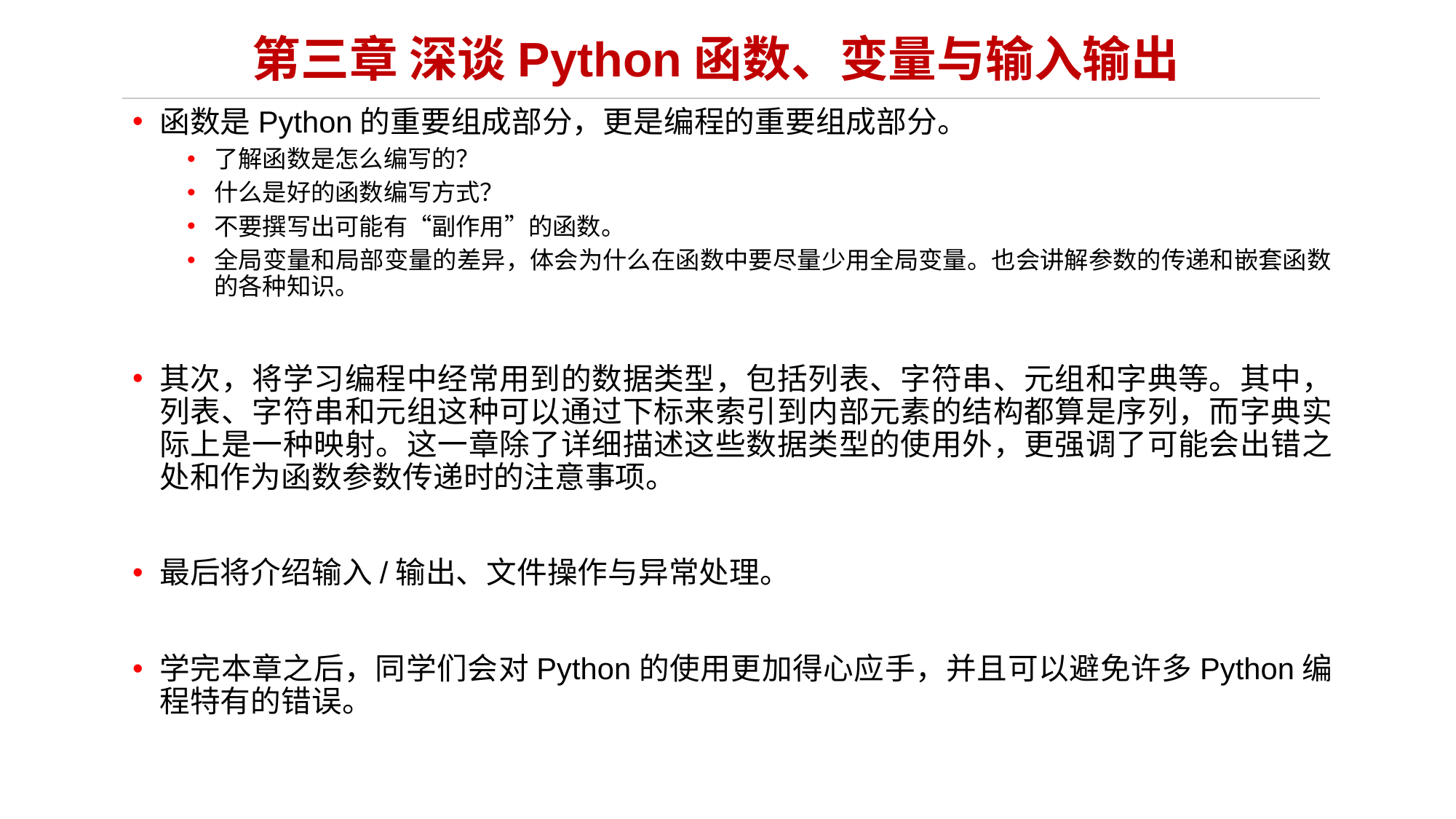

# 第三章 深谈Python函数、变量与输入输出
函数是Python的重要组成部分，更是编程的重要组成部分。
了解函数是怎么编写的？
什么是好的函数编写方式？
不要撰写出可能有“副作用”的函数。
全局变量和局部变量的差异，体会为什么在函数中要尽量少用全局变量。也会讲解参数的传递和嵌套函数的各种知识。

其次，将学习编程中经常用到的数据类型，包括列表、字符串、元组和字典等。其中，列表、字符串和元组这种可以通过下标来索引到内部元素的结构都算是序列，而字典实际上是一种映射。这一章除了详细描述这些数据类型的使用外，更强调了可能会出错之处和作为函数参数传递时的注意事项。

最后将介绍输入/输出、文件操作与异常处理。

学完本章之后，同学们会对Python的使用更加得心应手，并且可以避免许多Python编程特有的错误。